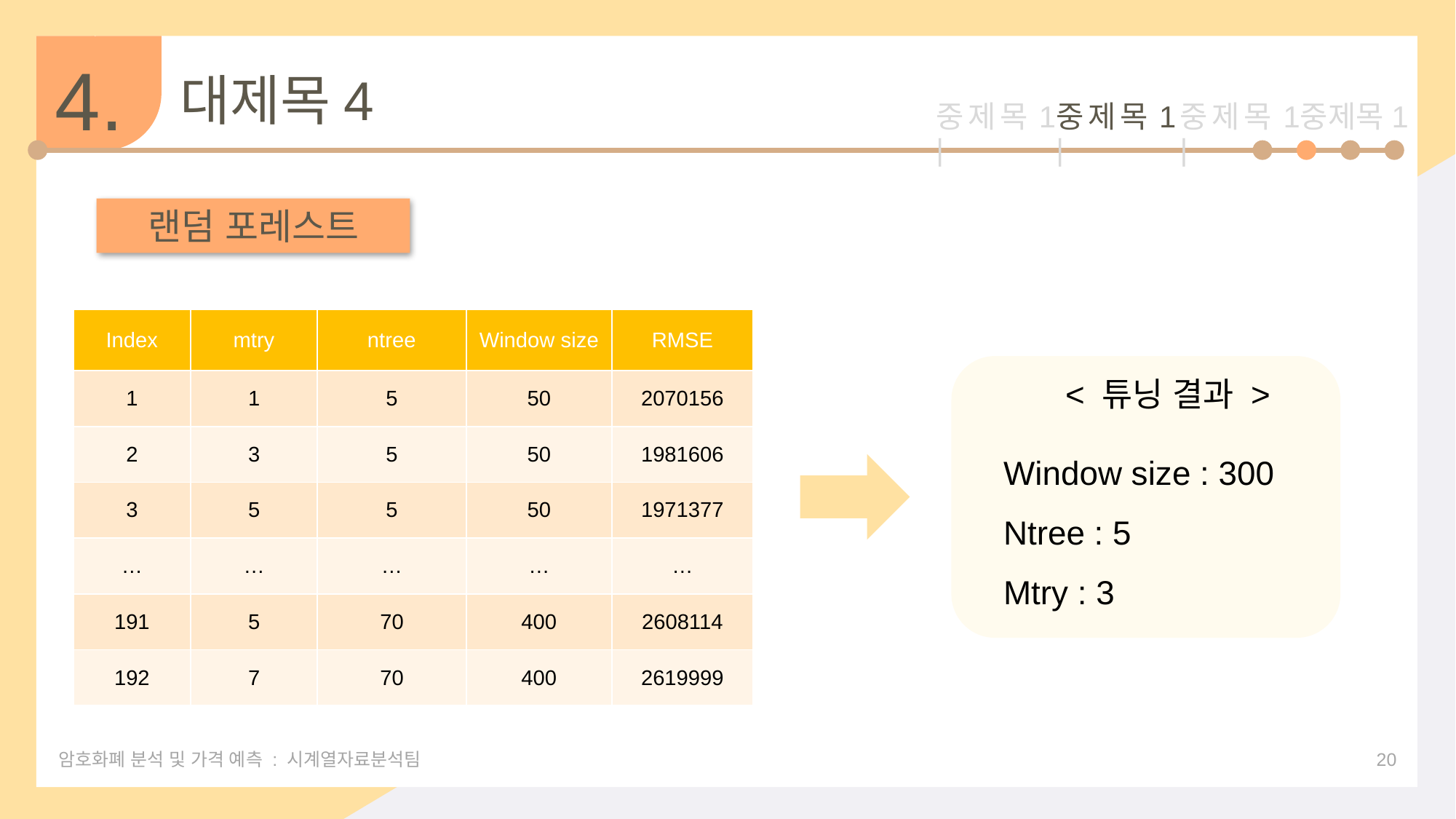

랜덤 포레스트
| Index | mtry | ntree | Window size | RMSE |
| --- | --- | --- | --- | --- |
| 1 | 1 | 5 | 50 | 2070156 |
| 2 | 3 | 5 | 50 | 1981606 |
| 3 | 5 | 5 | 50 | 1971377 |
| … | … | … | … | … |
| 191 | 5 | 70 | 400 | 2608114 |
| 192 | 7 | 70 | 400 | 2619999 |

< 튜닝 결과 >
Window size : 300
Ntree : 5
Mtry : 3

20
암호화폐 분석 및 가격 예측 : 시계열자료분석팀